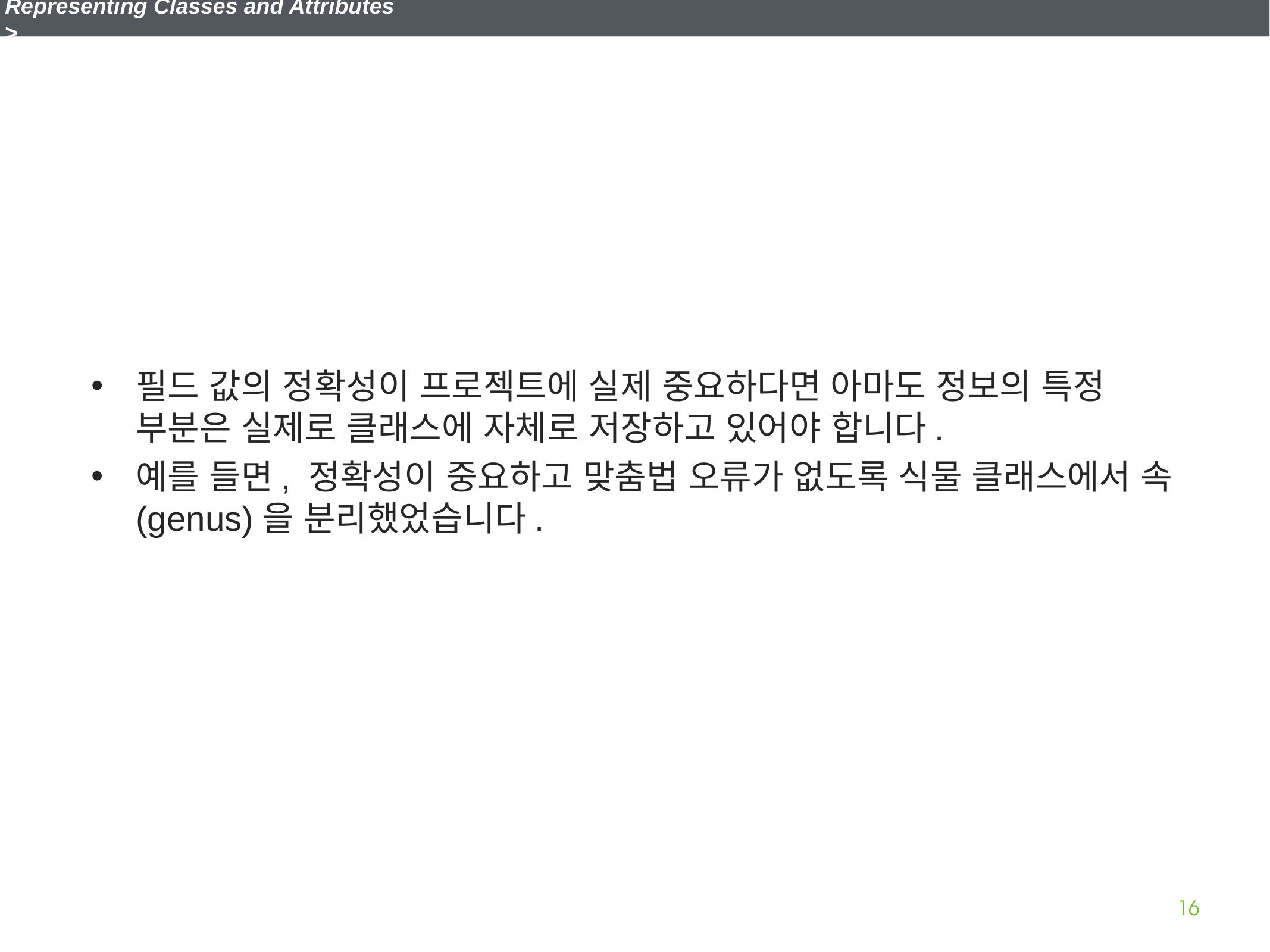

Representing Classes and Attributes >
필드 값의 정확성이 프로젝트에 실제 중요하다면 아마도 정보의 특정 부분은 실제로 클래스에 자체로 저장하고 있어야 합니다.
예를 들면, 정확성이 중요하고 맞춤법 오류가 없도록 식물 클래스에서 속(genus)을 분리했었습니다.
16